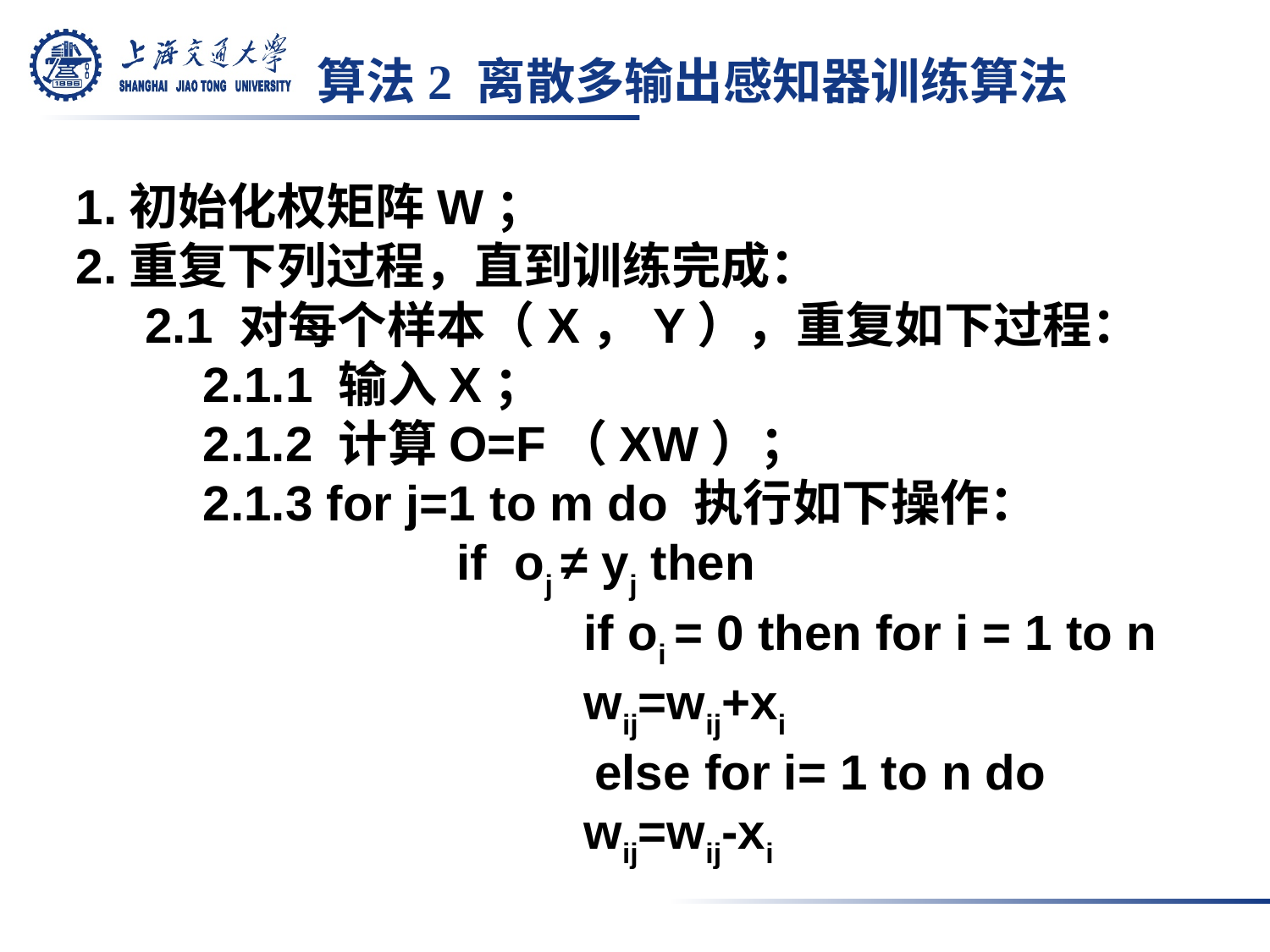

# 算法2 离散多输出感知器训练算法
1.初始化权矩阵W；
2.重复下列过程，直到训练完成：
     2.1 对每个样本（X，Y），重复如下过程：
	2.1.1 输入X；
	2.1.2 计算O=F（XW）；
	2.1.3 for j=1 to m do 执行如下操作：
			if  oj ≠ yj then
   				if oi = 0 then for i = 1 to n
        				wij=wij+xi
      			          else for i= 1 to n do
        				wij=wij-xi